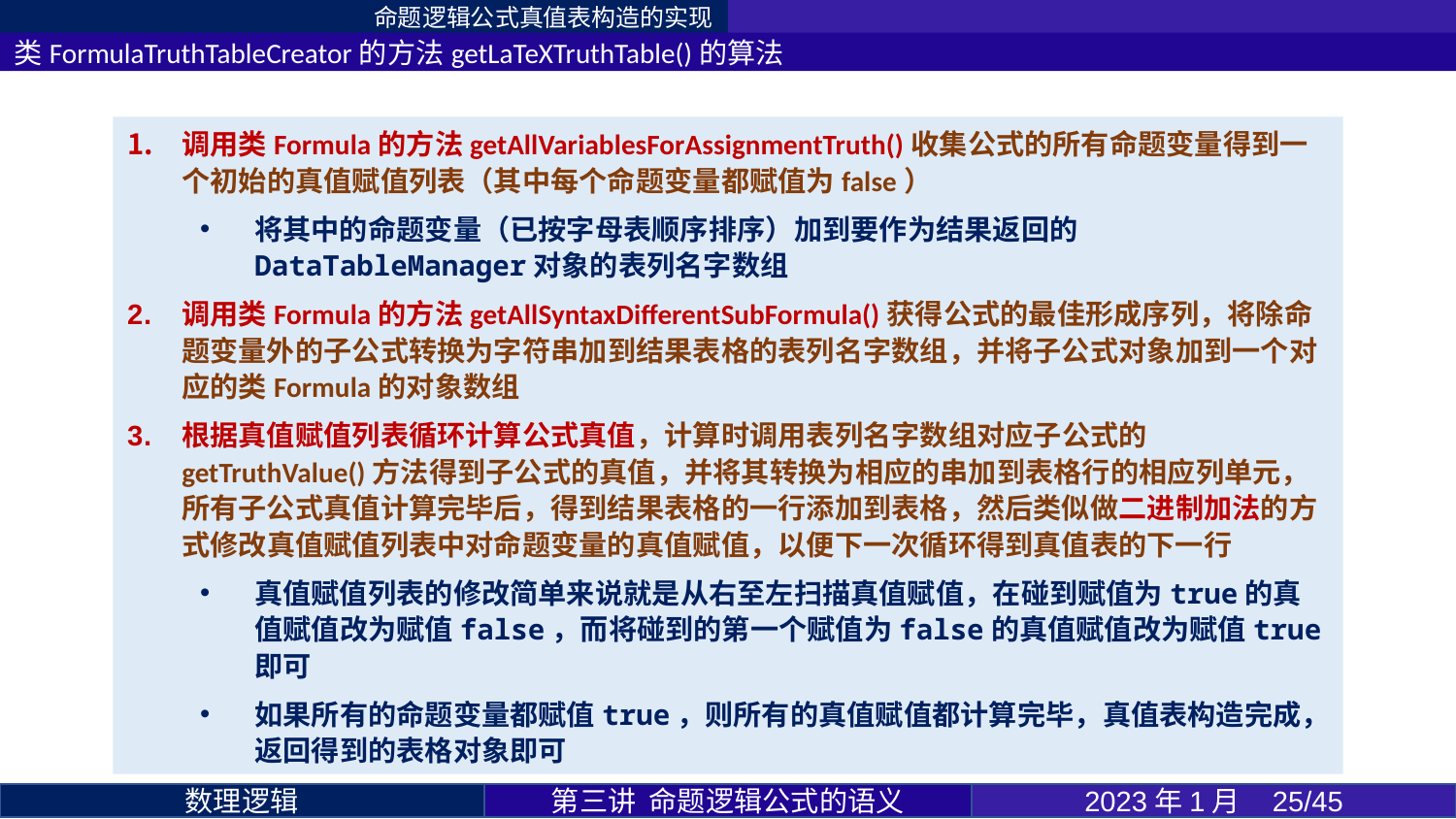

命题逻辑公式真值表构造的实现
类FormulaTruthTableCreator的方法getLaTeXTruthTable()的算法
调用类Formula的方法getAllVariablesForAssignmentTruth()收集公式的所有命题变量得到一个初始的真值赋值列表（其中每个命题变量都赋值为false）
将其中的命题变量（已按字母表顺序排序）加到要作为结果返回的DataTableManager对象的表列名字数组
调用类Formula的方法getAllSyntaxDifferentSubFormula()获得公式的最佳形成序列，将除命题变量外的子公式转换为字符串加到结果表格的表列名字数组，并将子公式对象加到一个对应的类Formula的对象数组
根据真值赋值列表循环计算公式真值，计算时调用表列名字数组对应子公式的getTruthValue()方法得到子公式的真值，并将其转换为相应的串加到表格行的相应列单元，所有子公式真值计算完毕后，得到结果表格的一行添加到表格，然后类似做二进制加法的方式修改真值赋值列表中对命题变量的真值赋值，以便下一次循环得到真值表的下一行
真值赋值列表的修改简单来说就是从右至左扫描真值赋值，在碰到赋值为true的真值赋值改为赋值false，而将碰到的第一个赋值为false的真值赋值改为赋值true即可
如果所有的命题变量都赋值true，则所有的真值赋值都计算完毕，真值表构造完成，返回得到的表格对象即可
第三讲  命题逻辑公式的语义
2023年1月    25/45
数理逻辑